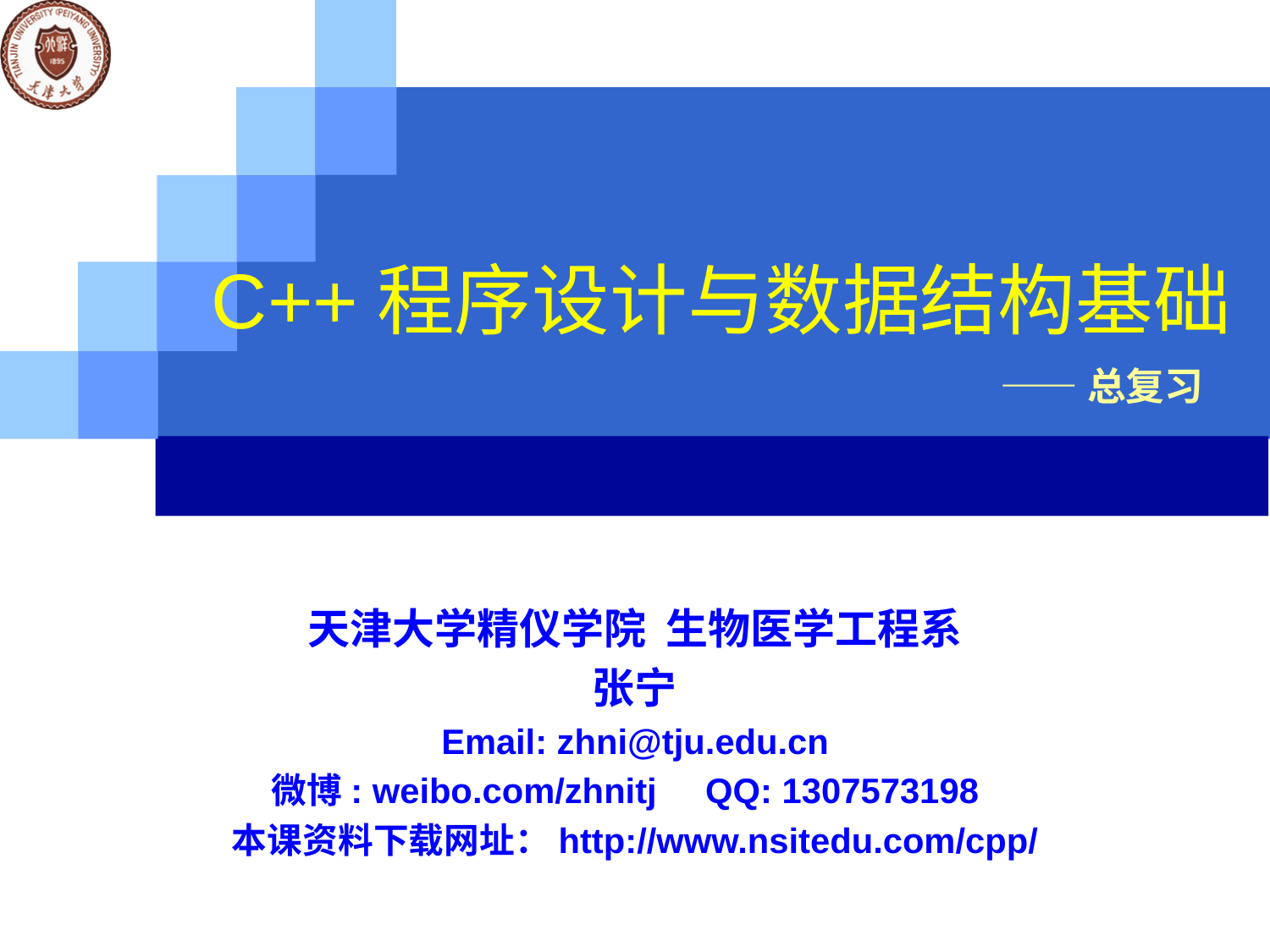

# C++程序设计与数据结构基础
——总复习
天津大学精仪学院  生物医学工程系
张宁
Email: zhni@tju.edu.cn
微博: weibo.com/zhnitj     QQ: 1307573198
本课资料下载网址：http://www.nsitedu.com/cpp/